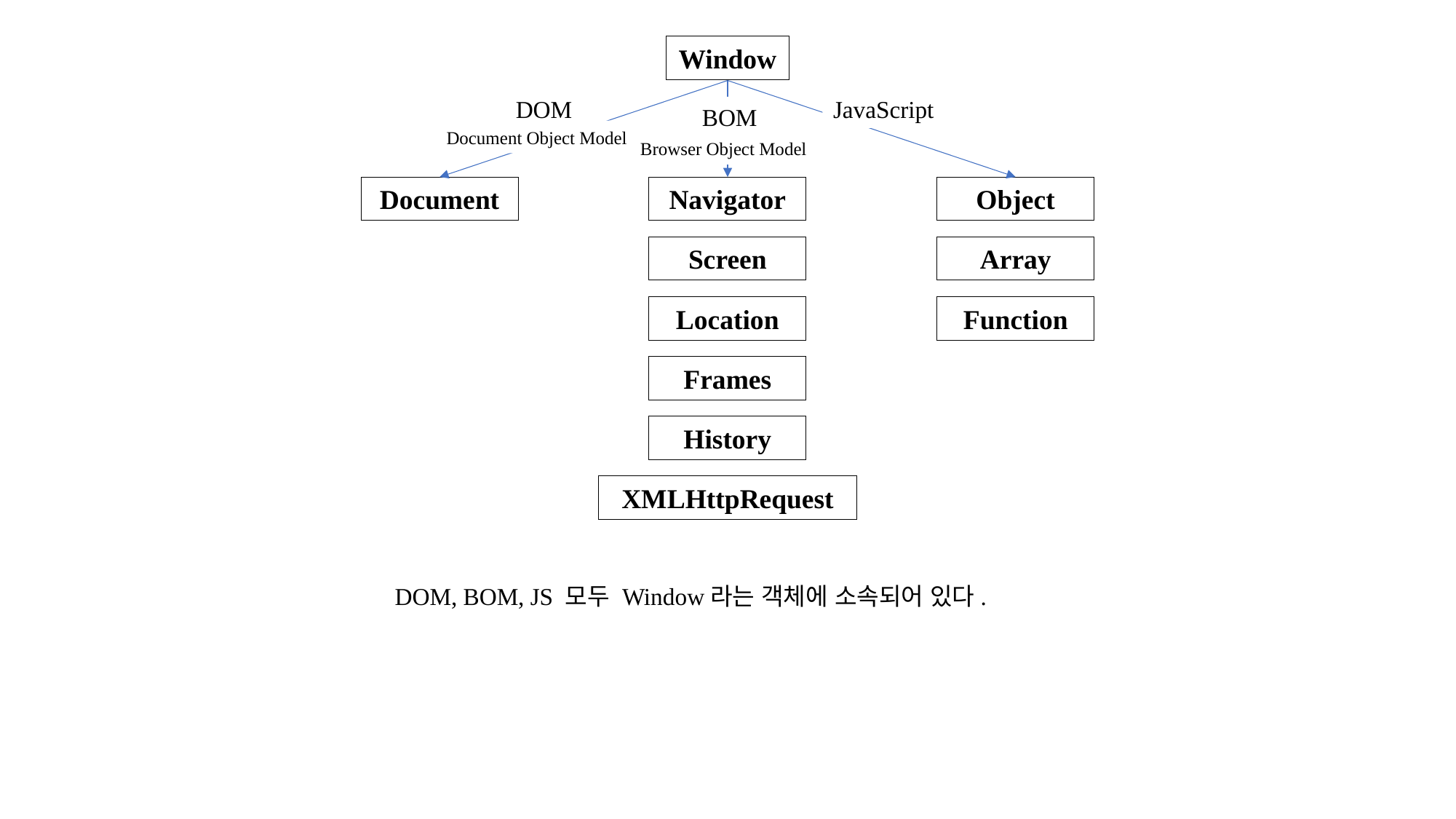

Window
JavaScript
DOM
BOM
Document
Navigator
Object
Screen
Array
Location
Function
Frames
History
XMLHttpRequest
Document Object Model
Browser Object Model
DOM, BOM, JS 모두 Window라는 객체에 소속되어 있다.